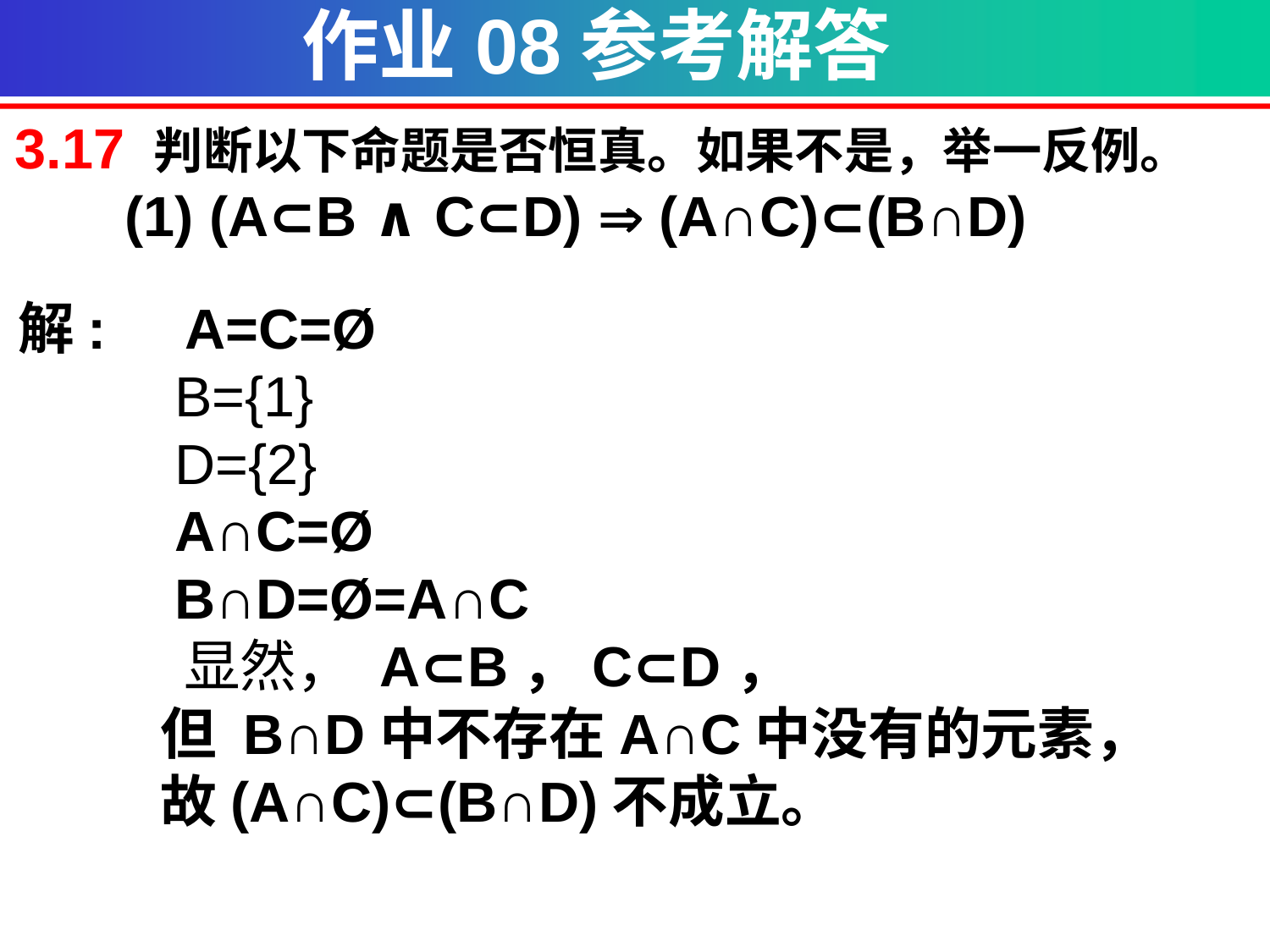

作业08参考解答
3.17 判断以下命题是否恒真。如果不是，举一反例。
       (1) (A⊂B ∧ C⊂D) ⇒ (A∩C)⊂(B∩D)
解:     A=C=Ø
          B={1}
          D={2}
          A∩C=Ø
          B∩D=Ø=A∩C
 	  显然， A⊂B，C⊂D，
          但 B∩D中不存在A∩C中没有的元素，
          故(A∩C)⊂(B∩D)不成立。